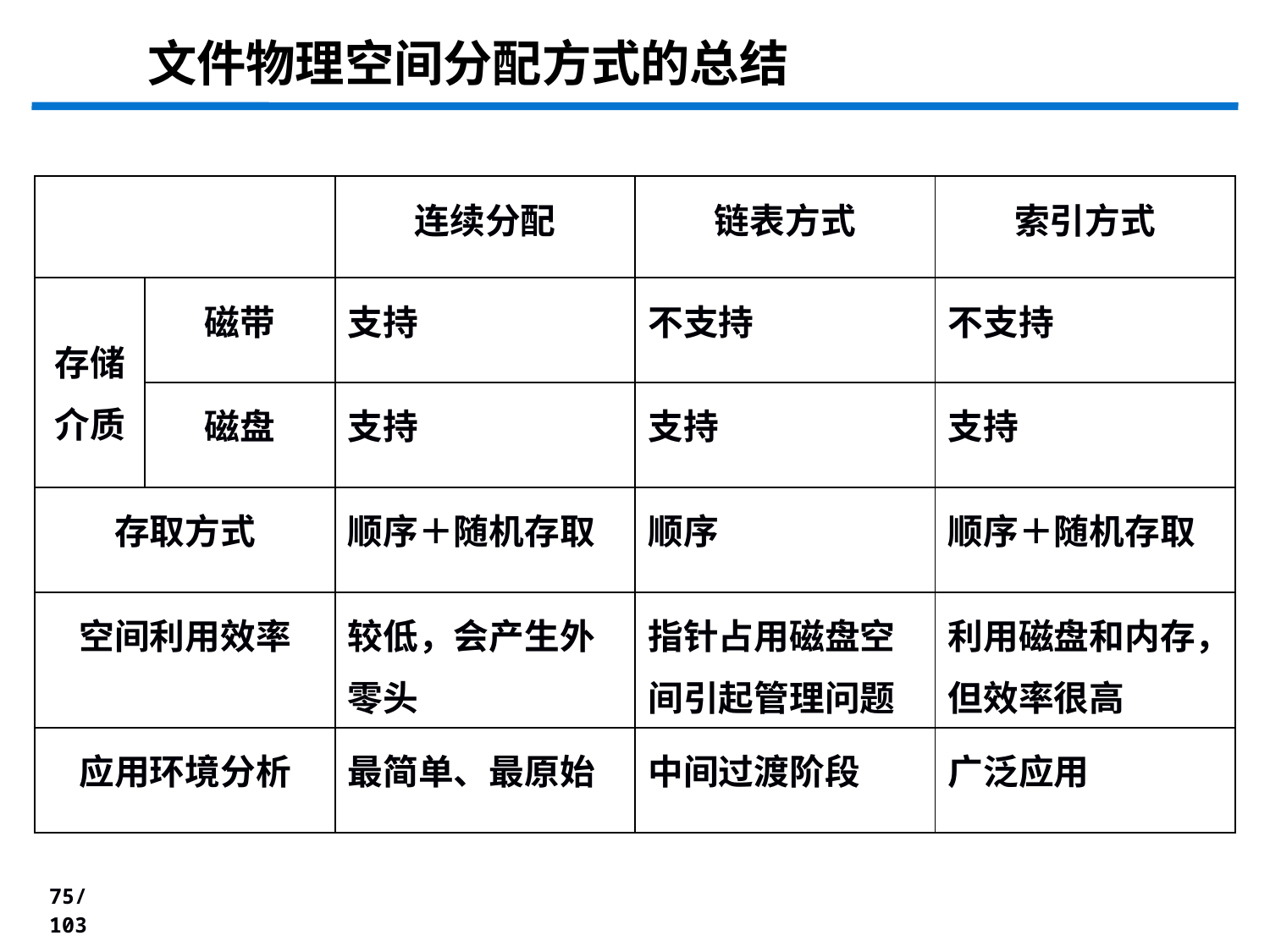

# 文件物理空间分配方式的总结
|  |  | 连续分配 | 链表方式 | 索引方式 |
| --- | --- | --- | --- | --- |
| 存储介质 | 磁带 | 支持 | 不支持 | 不支持 |
|  | 磁盘 | 支持 | 支持 | 支持 |
| 存取方式 |  | 顺序＋随机存取 | 顺序 | 顺序＋随机存取 |
| 空间利用效率 |  | 较低，会产生外零头 | 指针占用磁盘空间引起管理问题 | 利用磁盘和内存，但效率很高 |
| 应用环境分析 |  | 最简单、最原始 | 中间过渡阶段 | 广泛应用 |